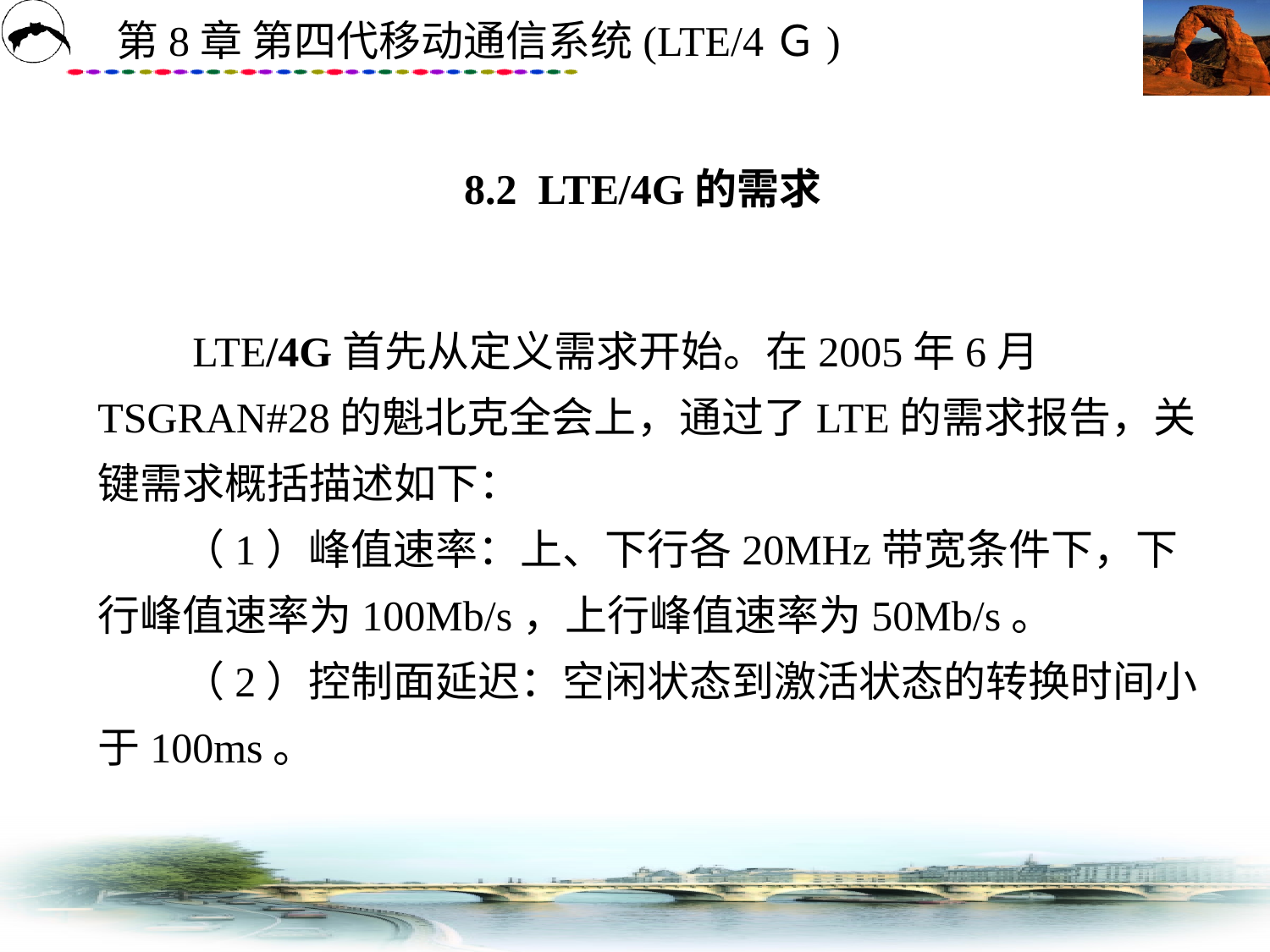

# 8.2  LTE/4G的需求
　　LTE/4G首先从定义需求开始。在2005年6月TSGRAN#28的魁北克全会上，通过了LTE的需求报告，关键需求概括描述如下：
　　（1）峰值速率：上、下行各20MHz带宽条件下，下行峰值速率为100Mb/s，上行峰值速率为50Mb/s。
　　（2）控制面延迟：空闲状态到激活状态的转换时间小于100ms。